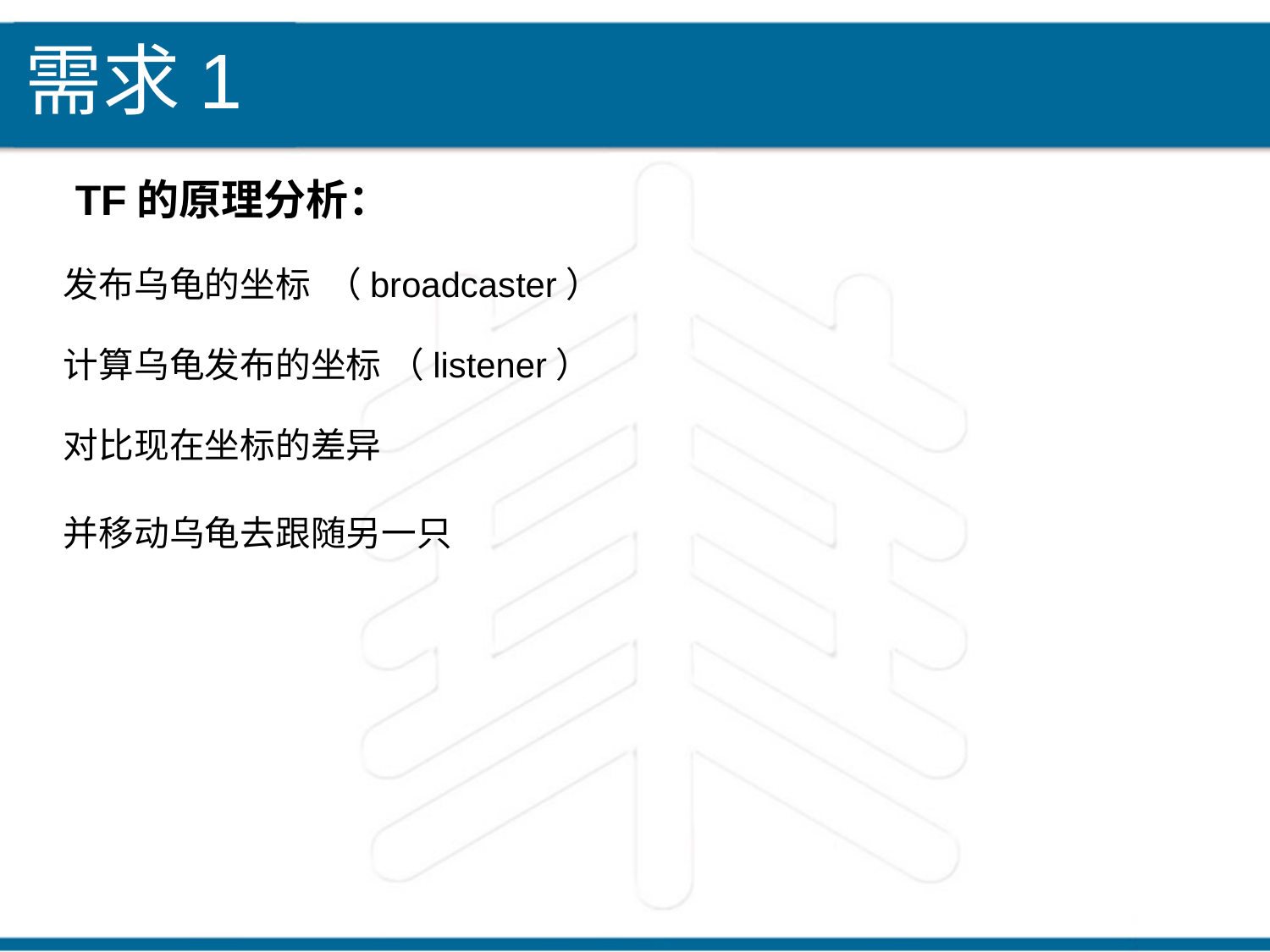

需求1
 TF的原理分析：

发布乌龟的坐标  （broadcaster）

计算乌龟发布的坐标 （listener）

对比现在坐标的差异

并移动乌龟去跟随另一只